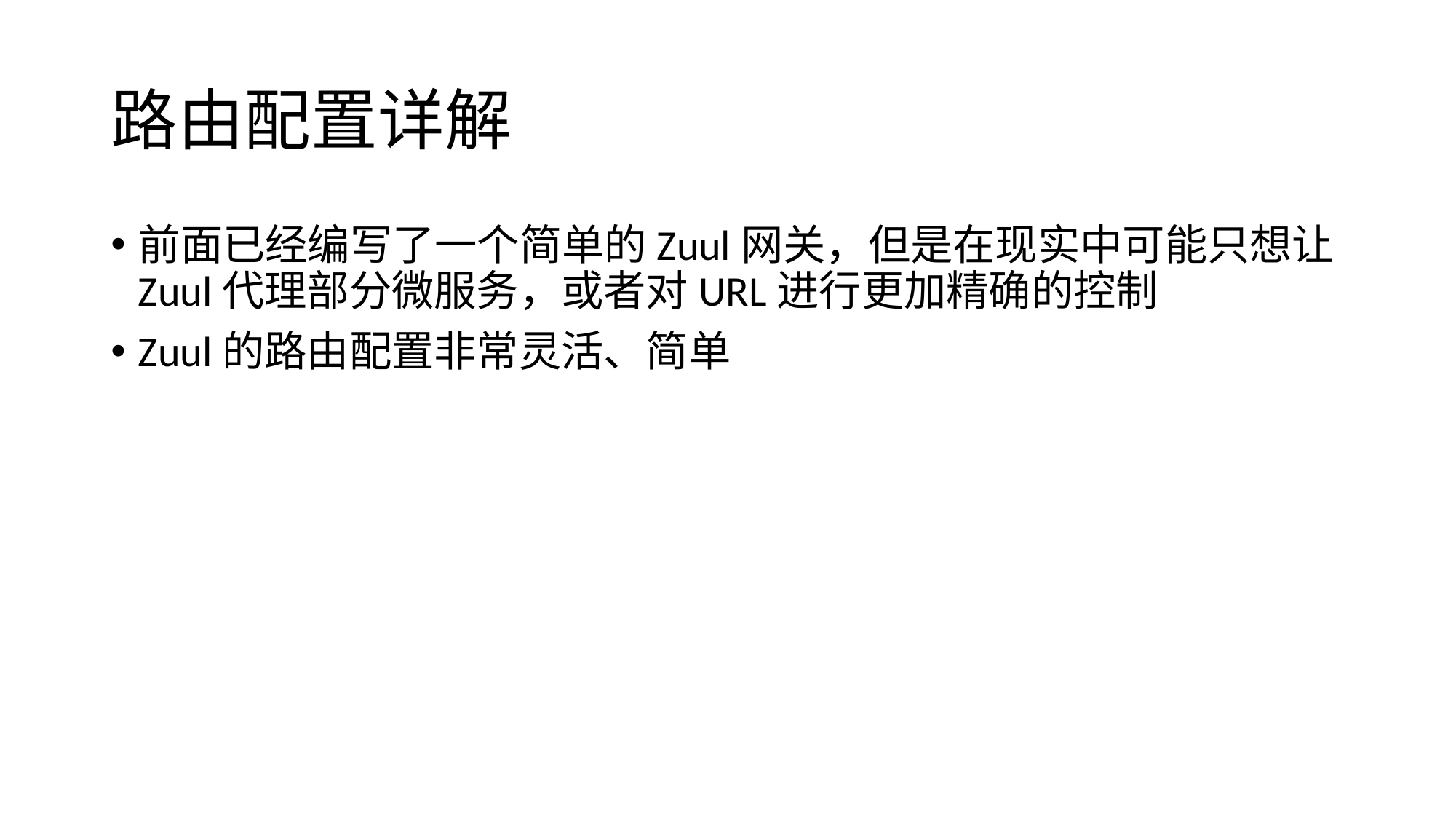

# 路由配置详解
前面已经编写了一个简单的Zuul网关，但是在现实中可能只想让Zuul代理部分微服务，或者对URL进行更加精确的控制
Zuul的路由配置非常灵活、简单